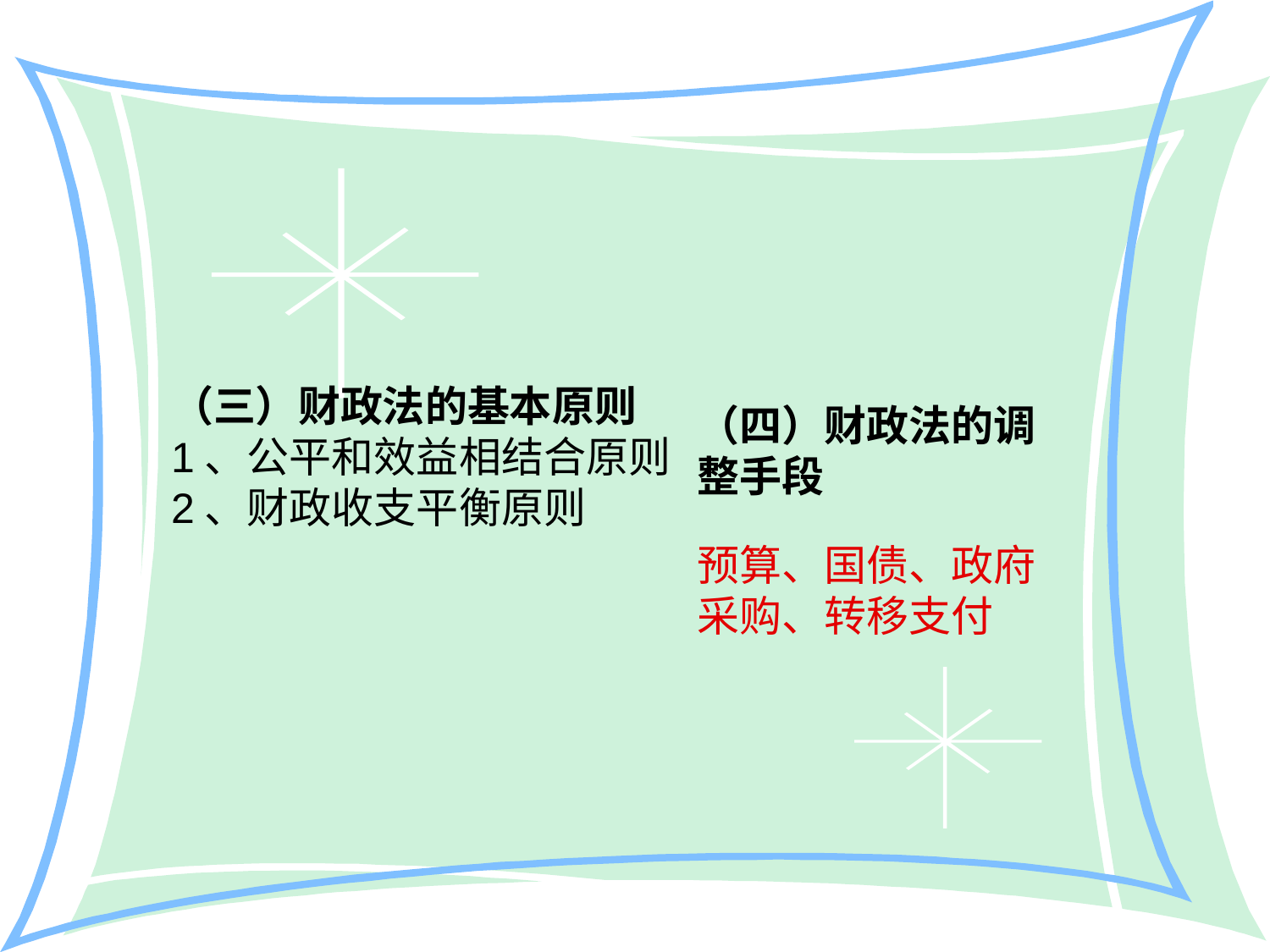

（三）财政法的基本原则
1、公平和效益相结合原则
2、财政收支平衡原则

（四）财政法的调整手段

预算、国债、政府采购、转移支付